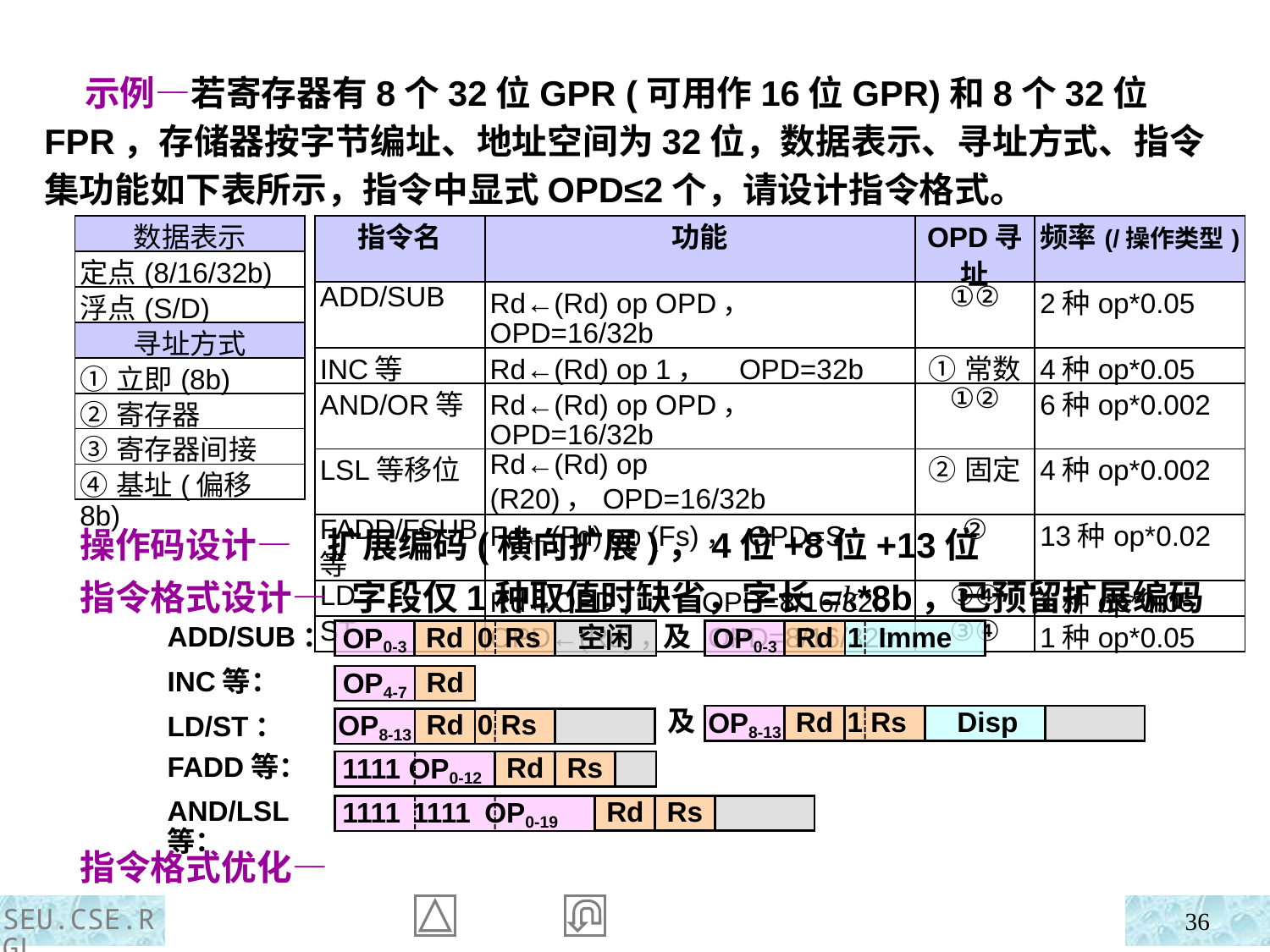

示例—若寄存器有8个32位GPR (可用作16位GPR)和8个32位FPR，存储器按字节编址、地址空间为32位，数据表示、寻址方式、指令集功能如下表所示，指令中显式OPD≤2个，请设计指令格式。
| 数据表示 |
| --- |
| 定点(8/16/32b) |
| 浮点(S/D) |
| 寻址方式 |
| ①立即(8b) |
| ②寄存器 |
| ③寄存器间接 |
| ④基址(偏移8b) |
| 指令名 | 功能 | OPD寻址 | 频率(/操作类型) |
| --- | --- | --- | --- |
| ADD/SUB | Rd←(Rd) op OPD， OPD=16/32b | ①② | 2种op\*0.05 |
| INC等 | Rd←(Rd) op 1， OPD=32b | ①常数 | 4种op\*0.05 |
| AND/OR等 | Rd←(Rd) op OPD， OPD=16/32b | ①② | 6种op\*0.002 |
| LSL等移位 | Rd←(Rd) op (R20)，OPD=16/32b | ②固定 | 4种op\*0.002 |
| FADD/FSUB等 | Fd←(Fd) op (Fs)， OPD=S | ② | 13种op\*0.02 |
| LD | Rd←OPD， OPD=8/16/32b | ③④ | 1种op\*0.05 |
| ST | OPD←(Rd)， OPD=8/16/32b | ③④ | 1种op\*0.05 |
   操作码设计—
   指令格式设计—

   指令格式优化—
扩展编码(横向扩展)，4位+8位+13位
  字段仅1种取值时缺省，字长=k*8b，已预留扩展编码
Rd
Rd
0  Rs

空闲
OP0-3
1  Imme

ADD/SUB：
OP0-3
及
INC等：
OP4-7
Rd
及
OP8-13
Rd
1 Rs

Disp

OP8-13
Rd
0 Rs

LD/ST：
FADD等：

1111  OP0-12
Rd
Rs
AND/LSL等：
Rd
Rs

1111  1111  OP0-19

SEU.CSE.RGL

36